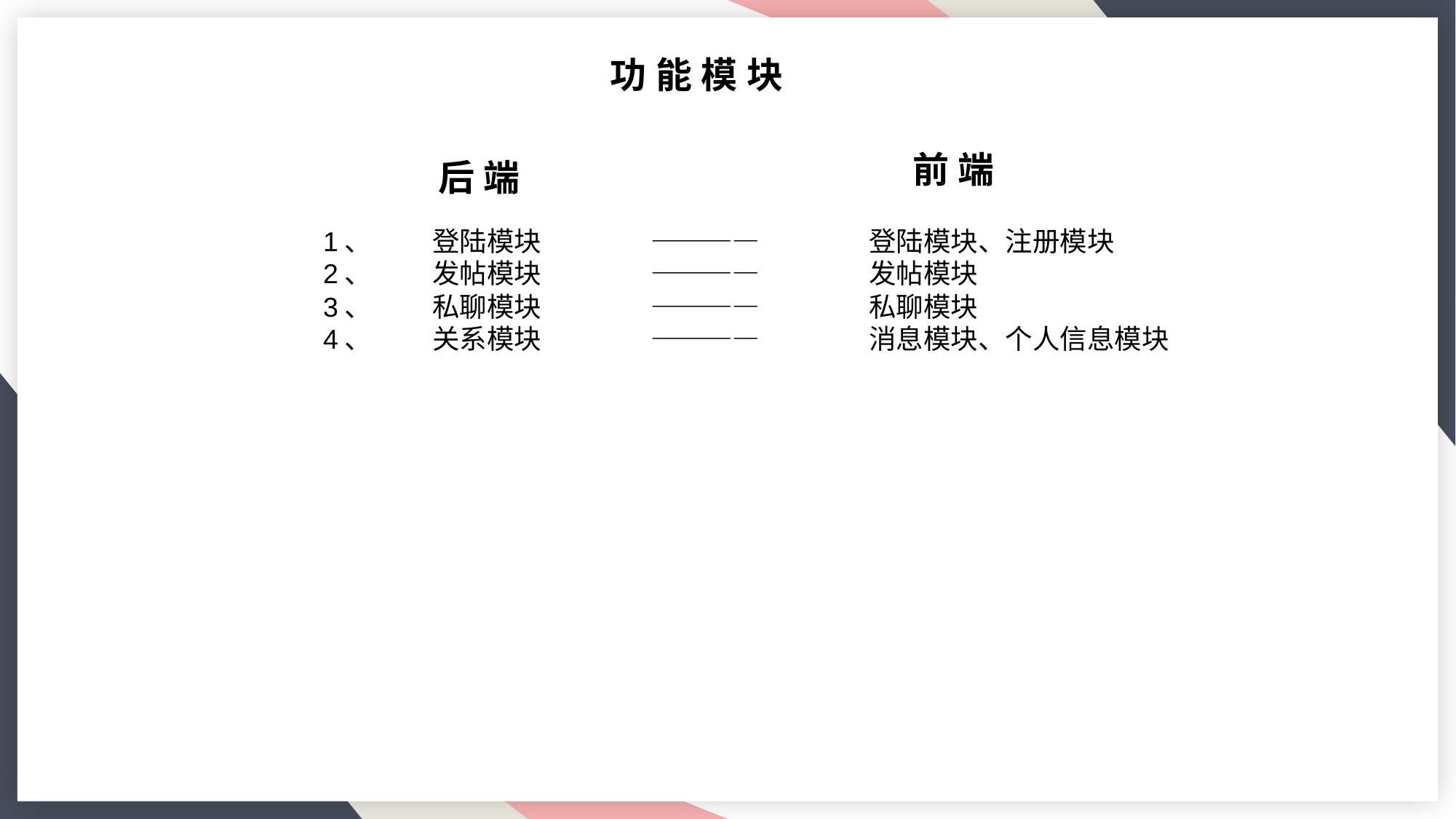

# 功能模块
前端
后端
1、	登陆模块	————	登陆模块、注册模块
2、	发帖模块	————	发帖模块
3、	私聊模块	————	私聊模块
4、	关系模块	————	消息模块、个人信息模块